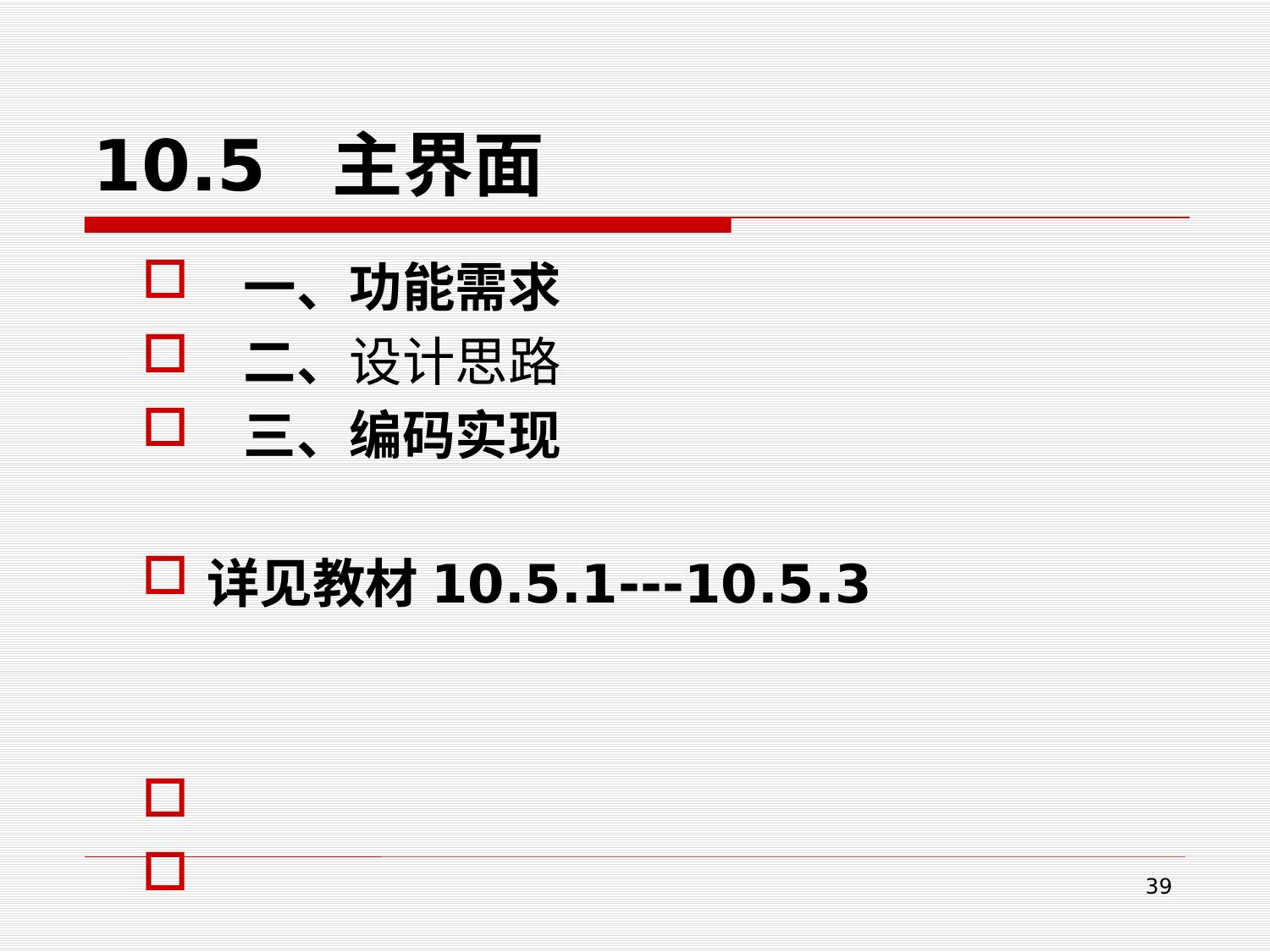

# 10.5  主界面
  一、功能需求
  二、设计思路
  三、编码实现

详见教材10.5.1---10.5.3

39